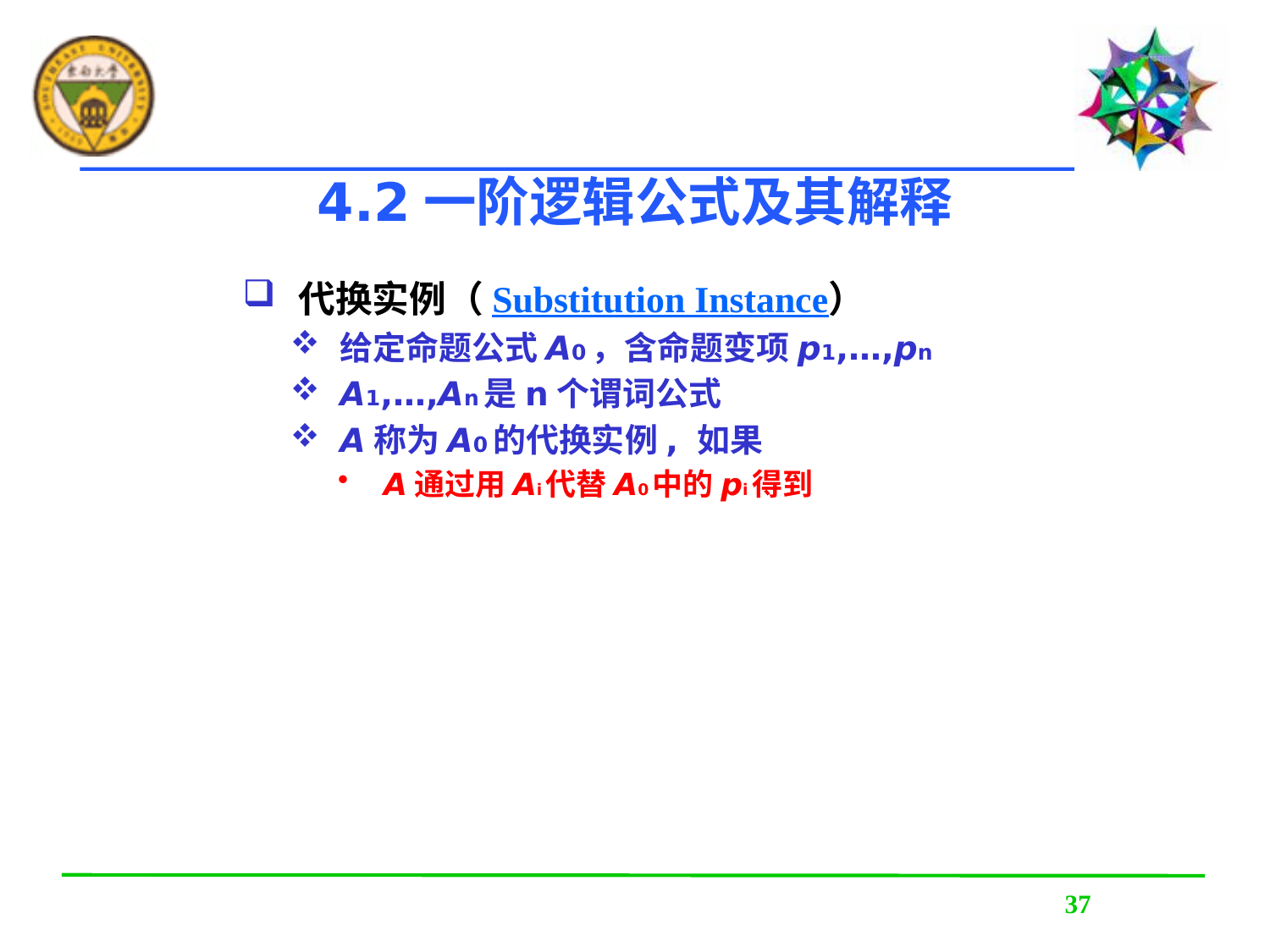

4.2一阶逻辑公式及其解释
代换实例（Substitution Instance）
给定命题公式A0，含命题变项p1,…,pn
A1,…,An是n个谓词公式
A称为A0的代换实例, 如果
A通过用Ai代替A0中的pi得到